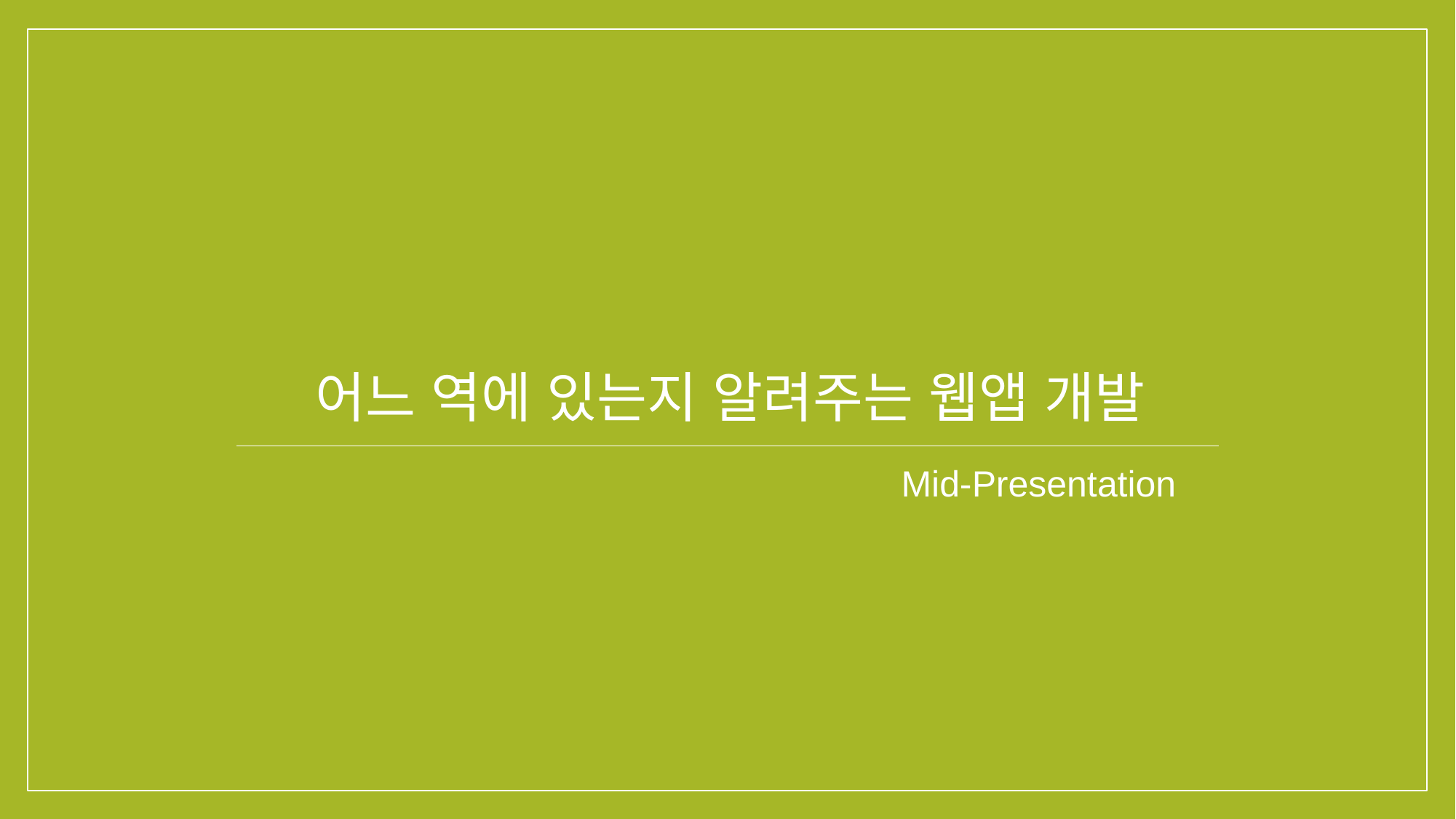

어느 역에 있는지 알려주는 웹앱 개발
Mid-Presentation